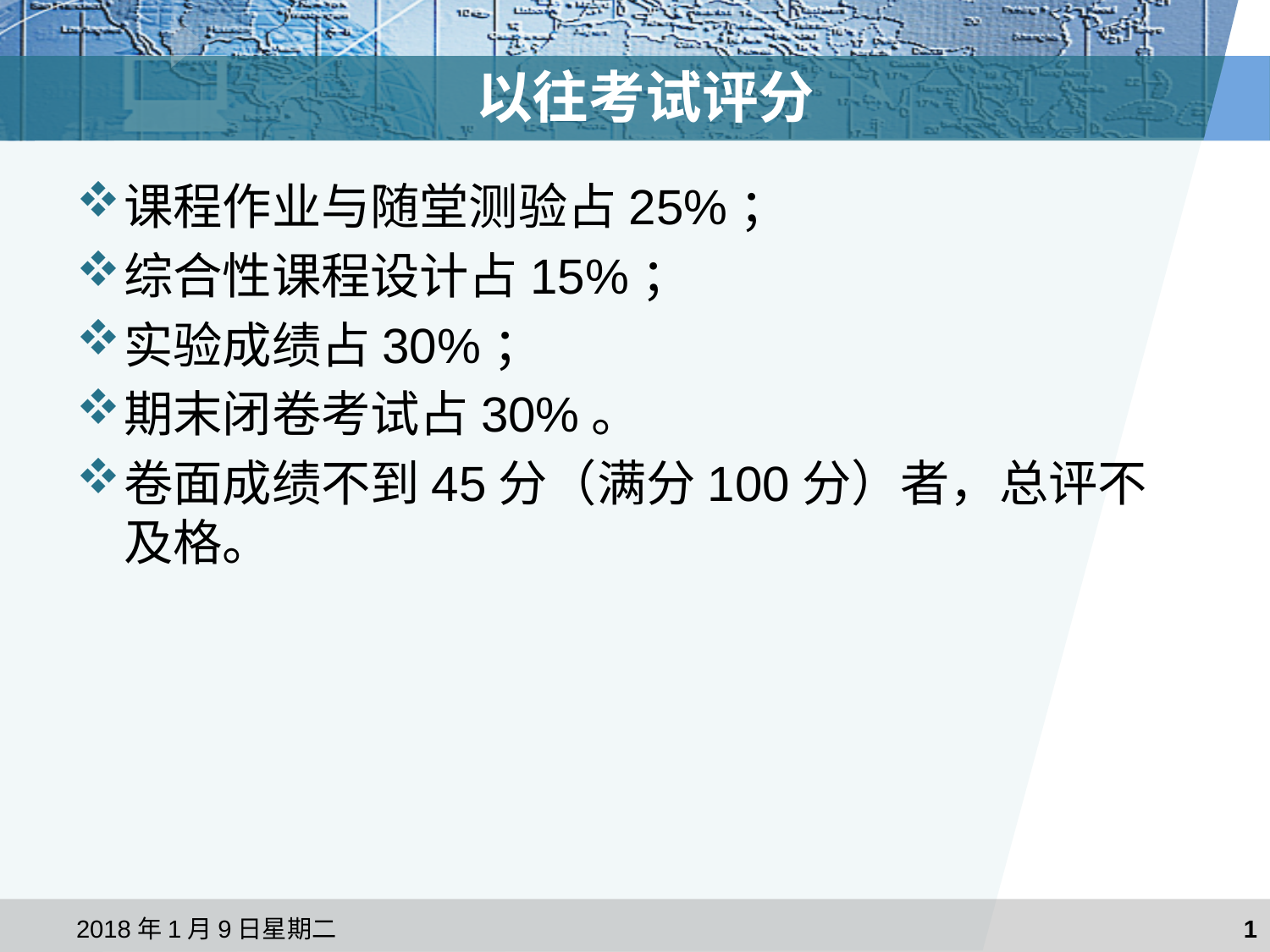

# 以往考试评分
课程作业与随堂测验占25%；
综合性课程设计占15%；
实验成绩占30%；
期末闭卷考试占30%。
卷面成绩不到45分（满分100分）者，总评不及格。

2018年1月9日星期二
1